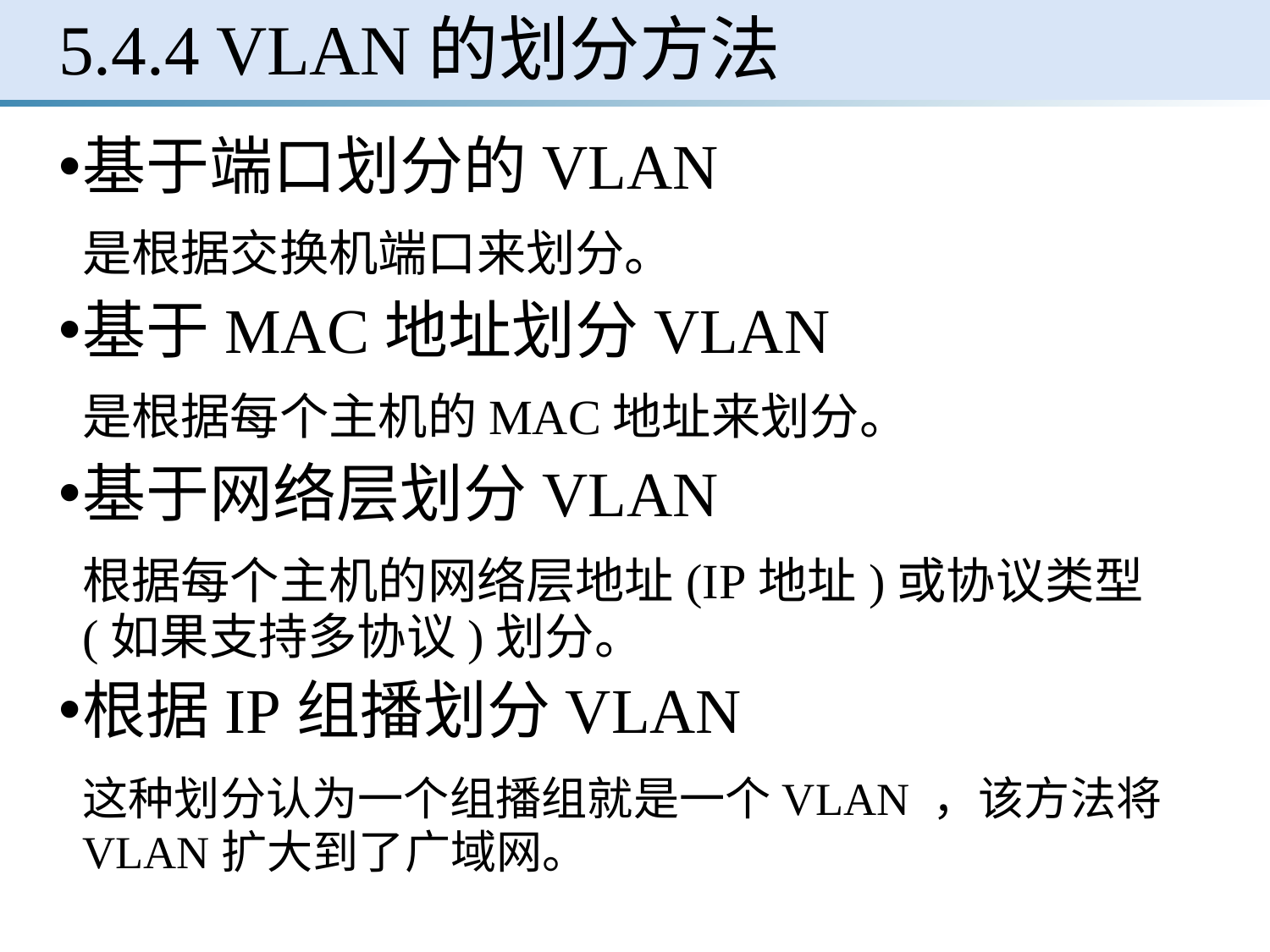

# 5.4.4 VLAN的划分方法
基于端口划分的VLAN
	是根据交换机端口来划分。
基于MAC地址划分VLAN
	是根据每个主机的MAC地址来划分。
基于网络层划分VLAN
	根据每个主机的网络层地址(IP地址)或协议类型(如果支持多协议)划分。
根据IP组播划分VLAN
	这种划分认为一个组播组就是一个VLAN ，该方法将VLAN扩大到了广域网。